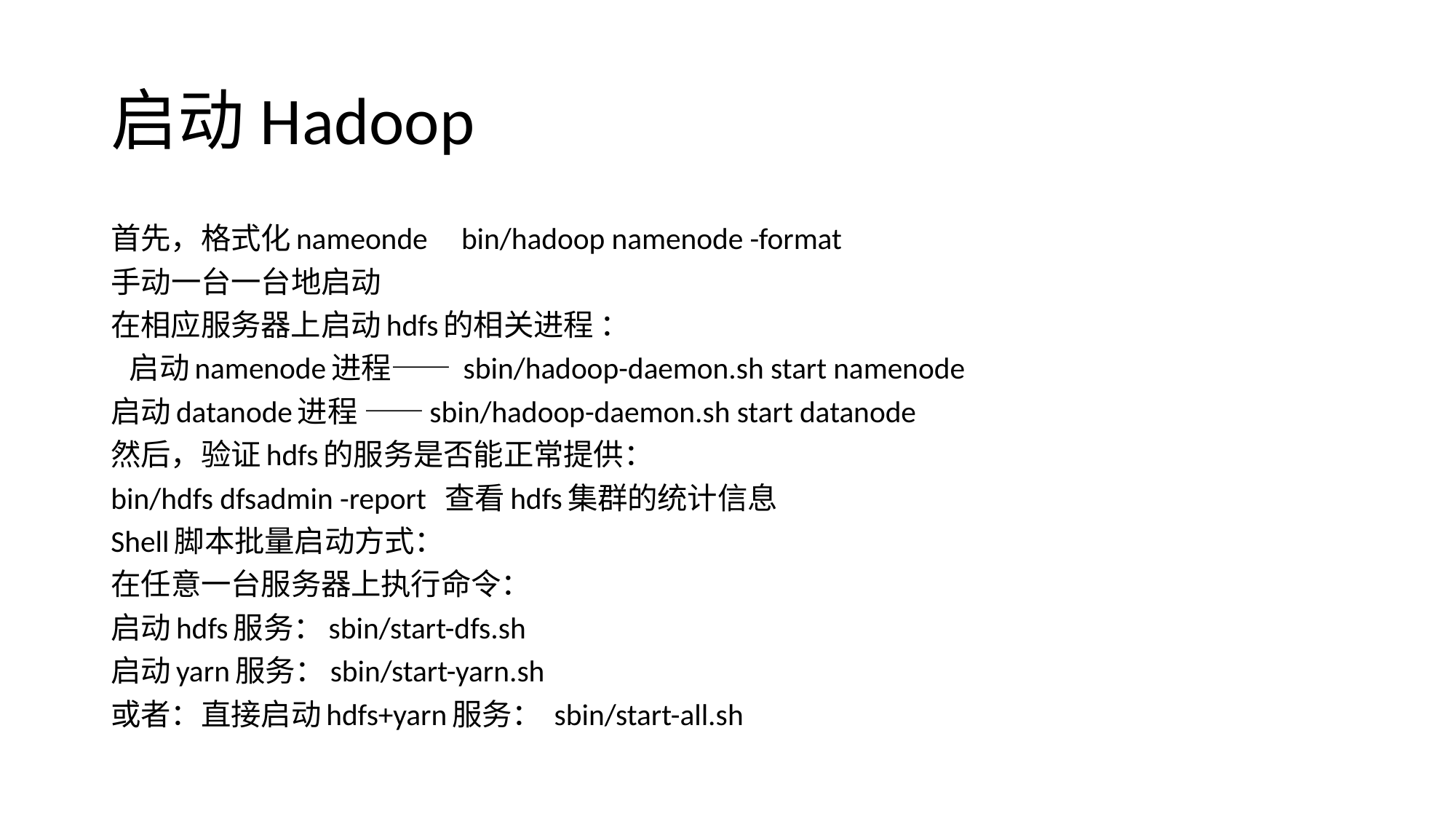

# 启动Hadoop
首先，格式化nameonde     bin/hadoop namenode -format
手动一台一台地启动
在相应服务器上启动hdfs的相关进程 ：
  启动namenode进程—— sbin/hadoop-daemon.sh start namenode
启动datanode进程 ——sbin/hadoop-daemon.sh start datanode
然后，验证hdfs的服务是否能正常提供：
bin/hdfs dfsadmin -report  查看hdfs集群的统计信息
Shell脚本批量启动方式：
在任意一台服务器上执行命令：
启动hdfs服务：sbin/start-dfs.sh
启动yarn服务：sbin/start-yarn.sh
或者：直接启动hdfs+yarn服务： sbin/start-all.sh